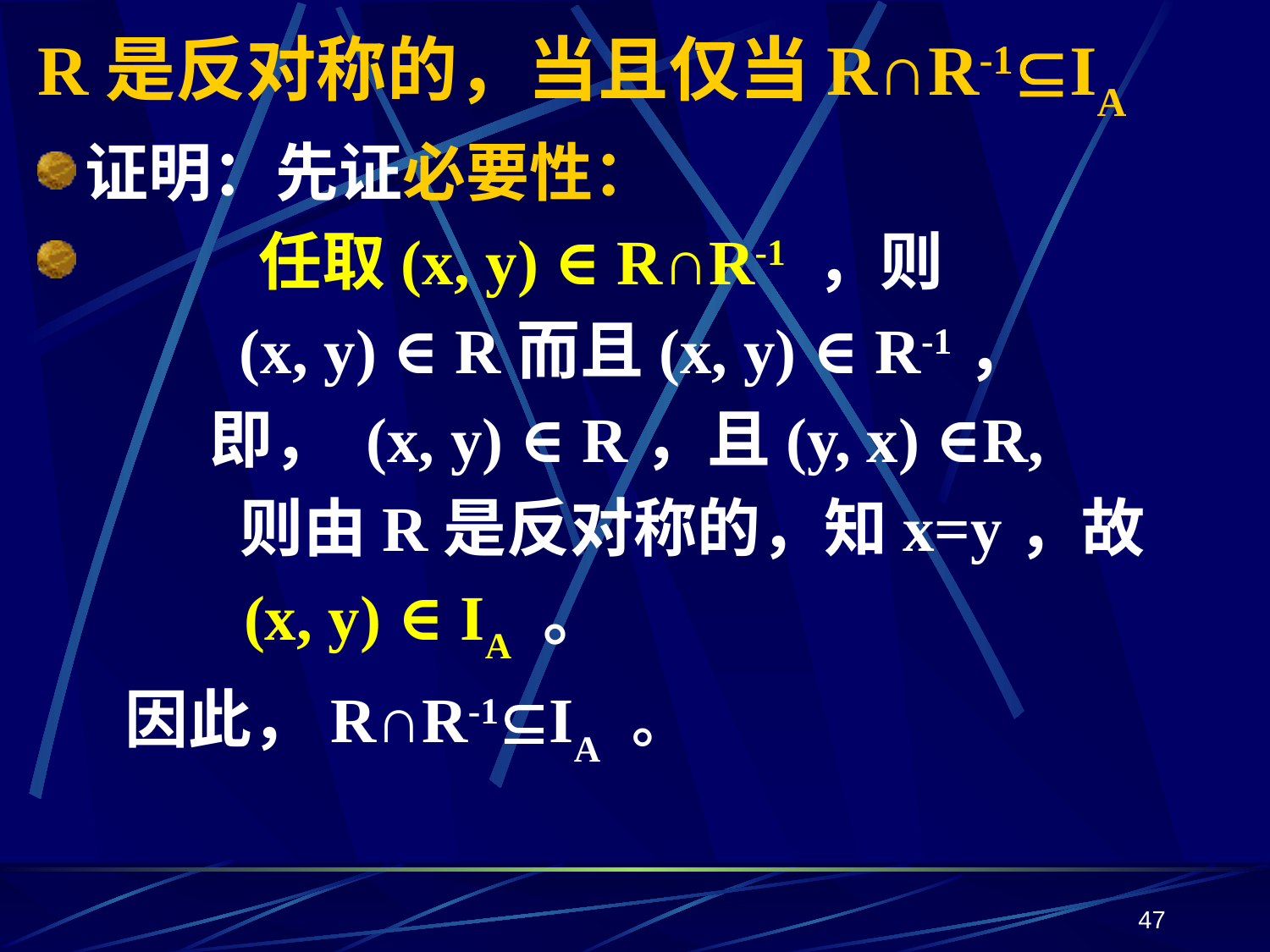

# R是反对称的，当且仅当R∩R-1⊆IA
证明：先证必要性：
           任取(x, y) ∈ R∩R-1 ，则
(x, y) ∈ R而且(x, y) ∈ R-1，
即， (x, y) ∈ R，且(y, x) ∈R,
             则由R是反对称的，知x=y，故
             (x, y) ∈ IA 。
     因此，R∩R-1⊆IA 。
47